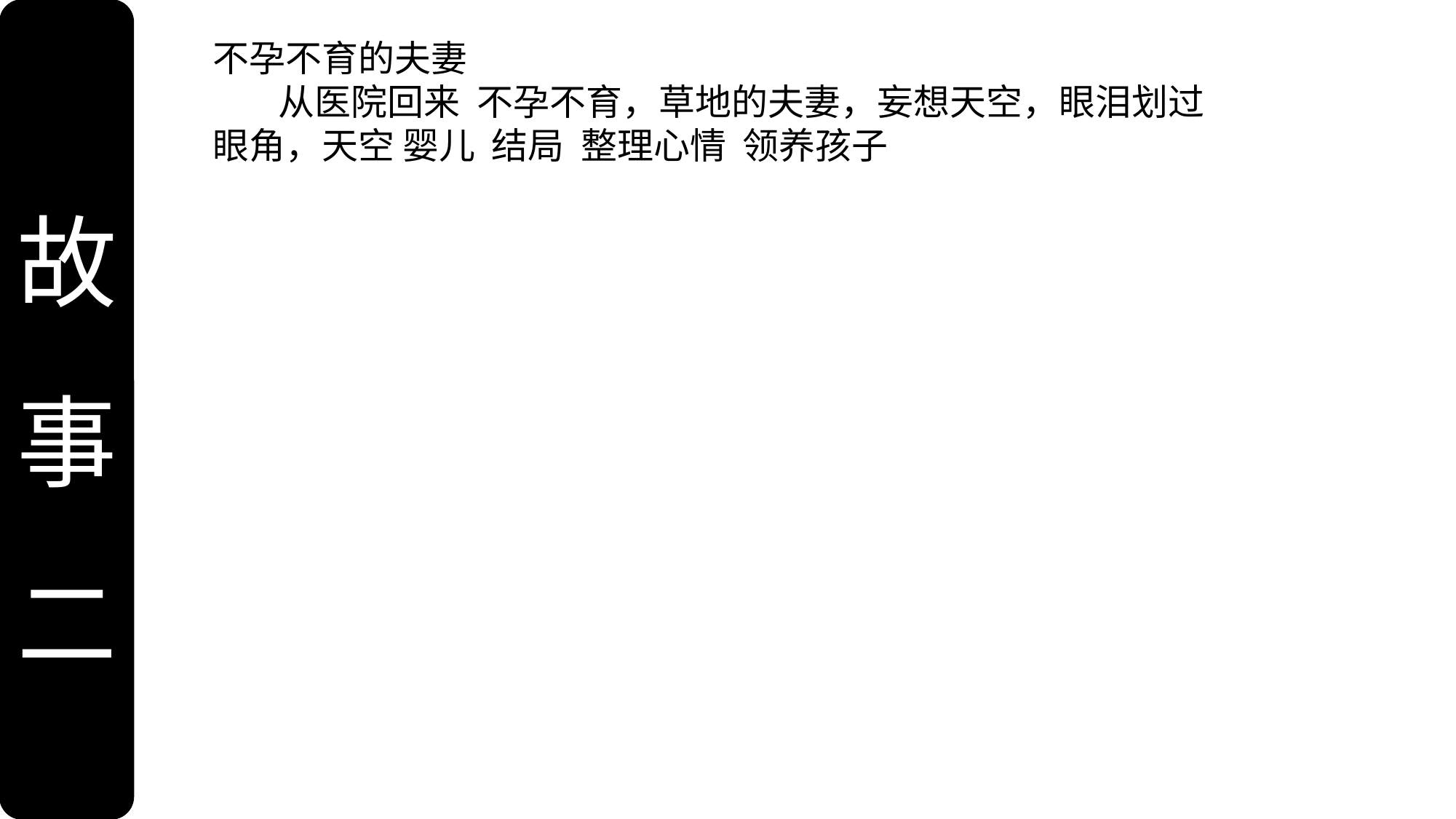

故事
二
不孕不育的夫妻
       从医院回来  不孕不育，草地的夫妻，妄想天空，眼泪划过眼角，天空 婴儿  结局  整理心情  领养孩子